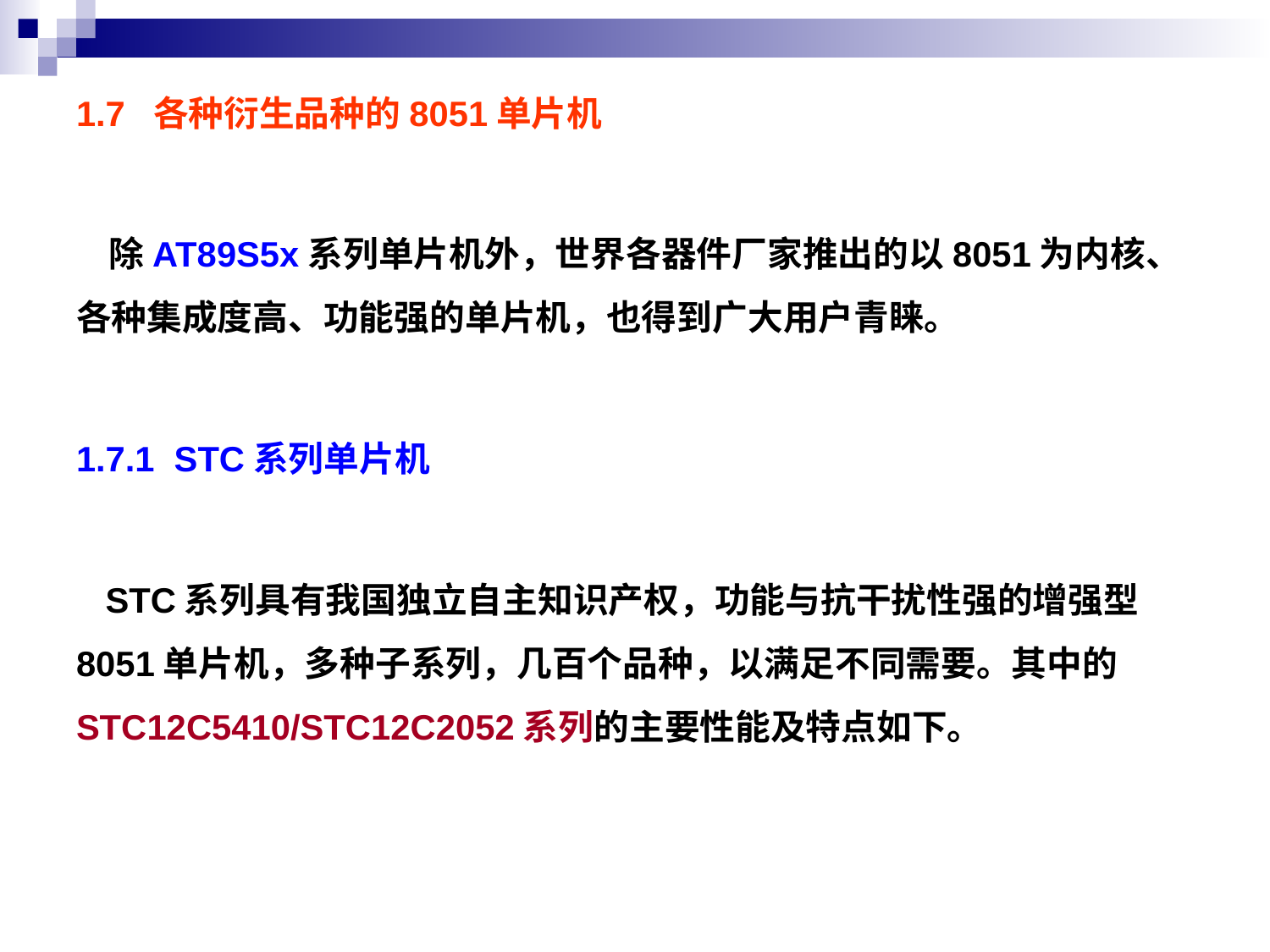

# 1.7  各种衍生品种的8051单片机

   除AT89S5x系列单片机外，世界各器件厂家推出的以8051为内核、各种集成度高、功能强的单片机，也得到广大用户青睐。

1.7.1  STC系列单片机

   STC系列具有我国独立自主知识产权，功能与抗干扰性强的增强型8051单片机，多种子系列，几百个品种，以满足不同需要。其中的STC12C5410/STC12C2052系列的主要性能及特点如下。

32